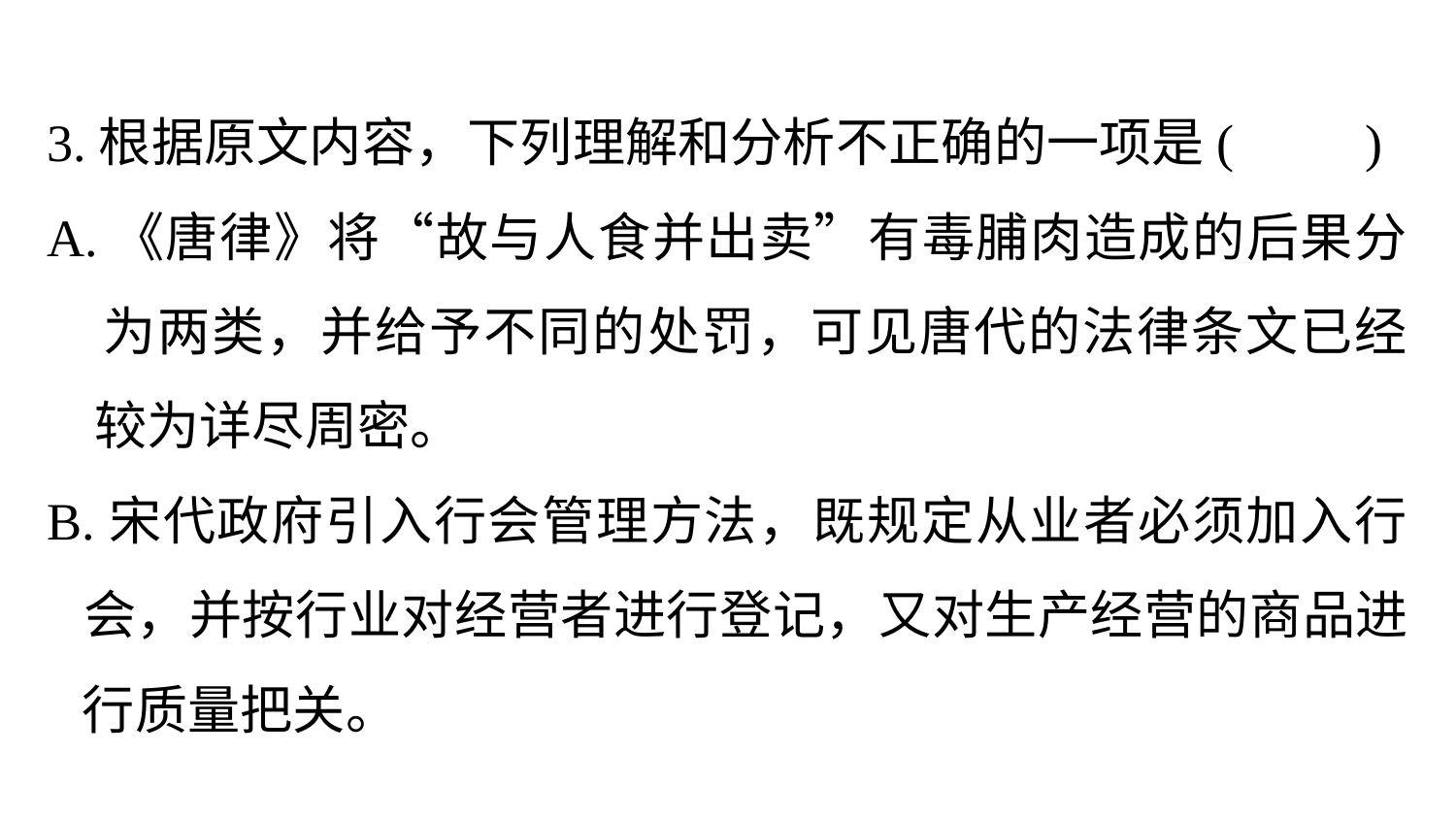

3.根据原文内容，下列理解和分析不正确的一项是(　　)
A.《唐律》将“故与人食并出卖”有毒脯肉造成的后果分
    为两类，并给予不同的处罚，可见唐代的法律条文已经
    较为详尽周密。
B.宋代政府引入行会管理方法，既规定从业者必须加入行
   会，并按行业对经营者进行登记，又对生产经营的商品进
   行质量把关。